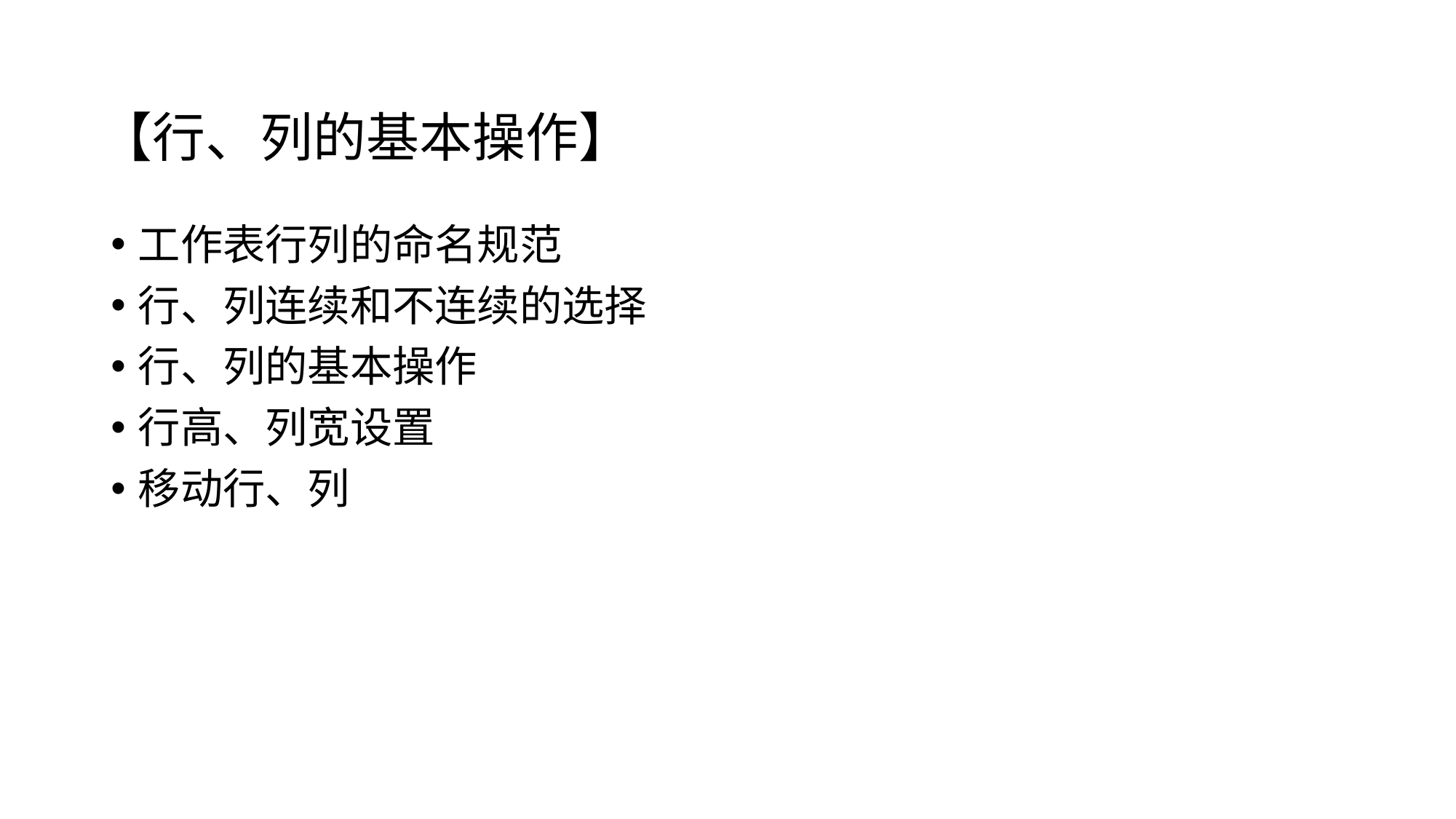

# 【行、列的基本操作】
工作表行列的命名规范
行、列连续和不连续的选择
行、列的基本操作
行高、列宽设置
移动行、列